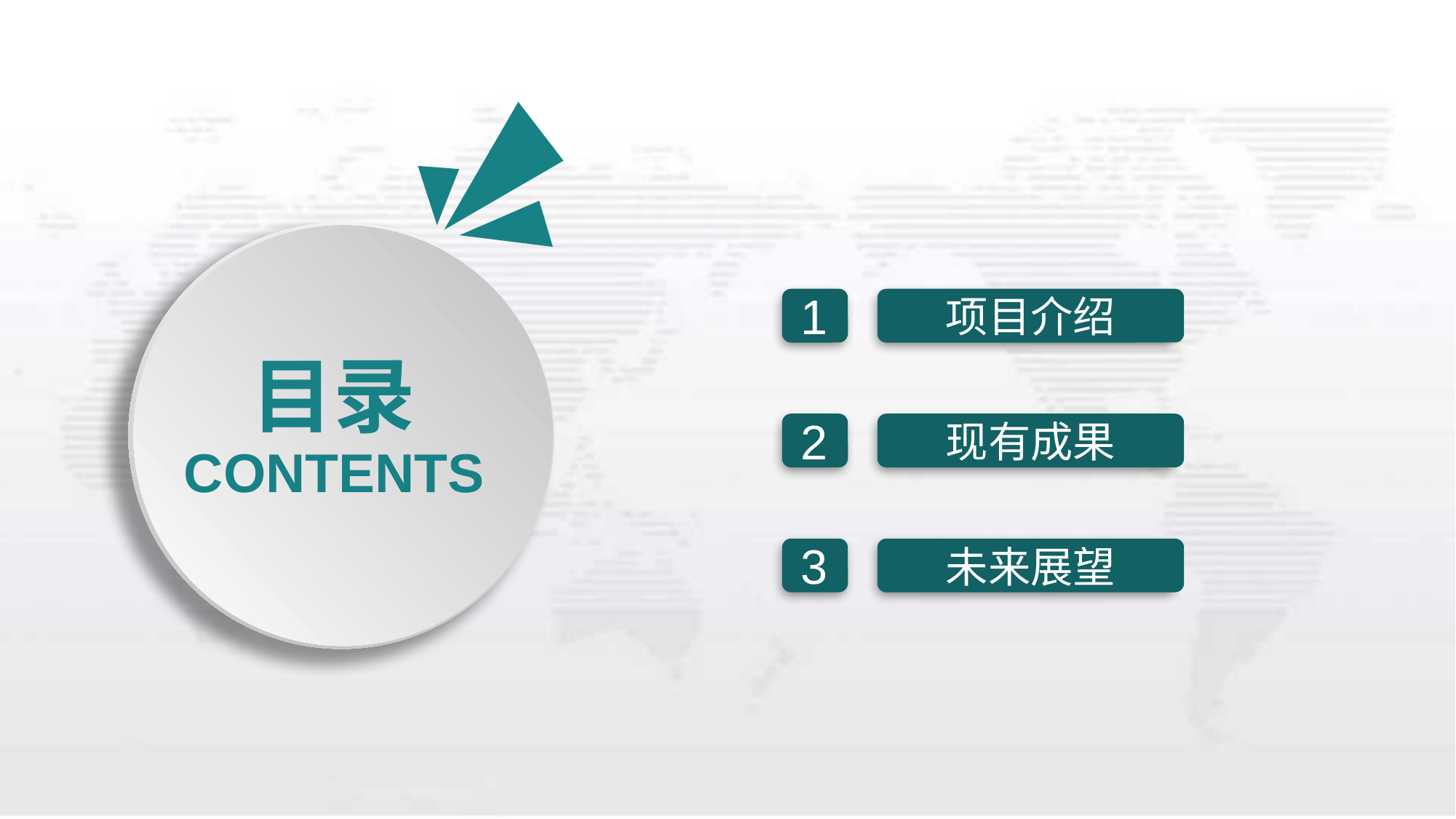

1

项目介绍
目录
2

现有成果
CONTENTS
3

未来展望